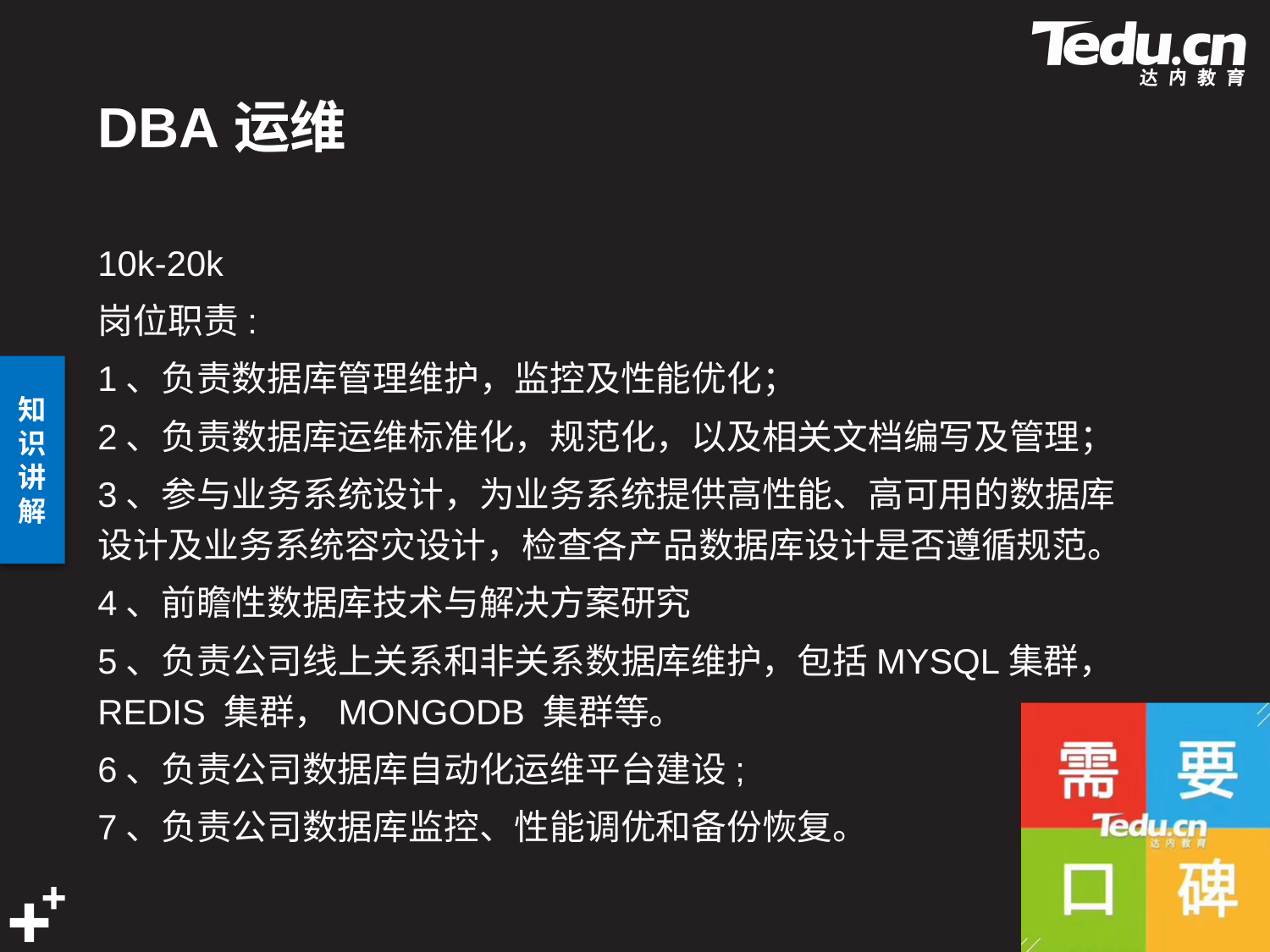

# DBA运维
10k-20k
岗位职责:
1、负责数据库管理维护，监控及性能优化；
2、负责数据库运维标准化，规范化，以及相关文档编写及管理；
3、参与业务系统设计，为业务系统提供高性能、高可用的数据库设计及业务系统容灾设计，检查各产品数据库设计是否遵循规范。
4、前瞻性数据库技术与解决方案研究
5、负责公司线上关系和非关系数据库维护，包括MYSQL集群，REDIS 集群，MONGODB 集群等。
6、负责公司数据库自动化运维平台建设;
7、负责公司数据库监控、性能调优和备份恢复。